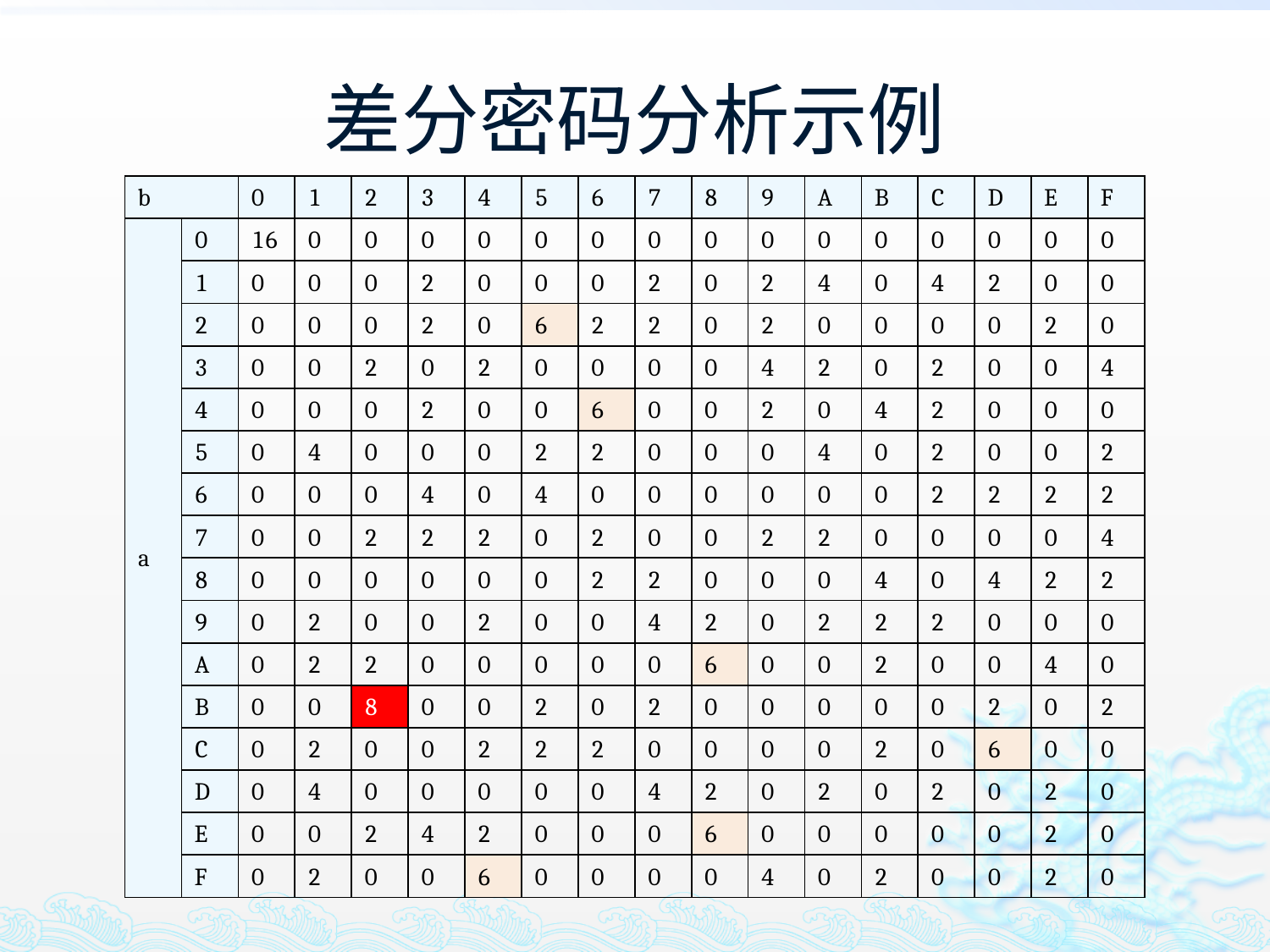

# 差分密码分析示例
| b |  | 0 | 1 | 2 | 3 | 4 | 5 | 6 | 7 | 8 | 9 | A | B | C | D | E | F |
| --- | --- | --- | --- | --- | --- | --- | --- | --- | --- | --- | --- | --- | --- | --- | --- | --- | --- |
| a | 0 | 16 | 0 | 0 | 0 | 0 | 0 | 0 | 0 | 0 | 0 | 0 | 0 | 0 | 0 | 0 | 0 |
|  | 1 | 0 | 0 | 0 | 2 | 0 | 0 | 0 | 2 | 0 | 2 | 4 | 0 | 4 | 2 | 0 | 0 |
|  | 2 | 0 | 0 | 0 | 2 | 0 | 6 | 2 | 2 | 0 | 2 | 0 | 0 | 0 | 0 | 2 | 0 |
|  | 3 | 0 | 0 | 2 | 0 | 2 | 0 | 0 | 0 | 0 | 4 | 2 | 0 | 2 | 0 | 0 | 4 |
|  | 4 | 0 | 0 | 0 | 2 | 0 | 0 | 6 | 0 | 0 | 2 | 0 | 4 | 2 | 0 | 0 | 0 |
|  | 5 | 0 | 4 | 0 | 0 | 0 | 2 | 2 | 0 | 0 | 0 | 4 | 0 | 2 | 0 | 0 | 2 |
|  | 6 | 0 | 0 | 0 | 4 | 0 | 4 | 0 | 0 | 0 | 0 | 0 | 0 | 2 | 2 | 2 | 2 |
|  | 7 | 0 | 0 | 2 | 2 | 2 | 0 | 2 | 0 | 0 | 2 | 2 | 0 | 0 | 0 | 0 | 4 |
|  | 8 | 0 | 0 | 0 | 0 | 0 | 0 | 2 | 2 | 0 | 0 | 0 | 4 | 0 | 4 | 2 | 2 |
|  | 9 | 0 | 2 | 0 | 0 | 2 | 0 | 0 | 4 | 2 | 0 | 2 | 2 | 2 | 0 | 0 | 0 |
|  | A | 0 | 2 | 2 | 0 | 0 | 0 | 0 | 0 | 6 | 0 | 0 | 2 | 0 | 0 | 4 | 0 |
|  | B | 0 | 0 | 8 | 0 | 0 | 2 | 0 | 2 | 0 | 0 | 0 | 0 | 0 | 2 | 0 | 2 |
|  | C | 0 | 2 | 0 | 0 | 2 | 2 | 2 | 0 | 0 | 0 | 0 | 2 | 0 | 6 | 0 | 0 |
|  | D | 0 | 4 | 0 | 0 | 0 | 0 | 0 | 4 | 2 | 0 | 2 | 0 | 2 | 0 | 2 | 0 |
|  | E | 0 | 0 | 2 | 4 | 2 | 0 | 0 | 0 | 6 | 0 | 0 | 0 | 0 | 0 | 2 | 0 |
|  | F | 0 | 2 | 0 | 0 | 6 | 0 | 0 | 0 | 0 | 4 | 0 | 2 | 0 | 0 | 2 | 0 |